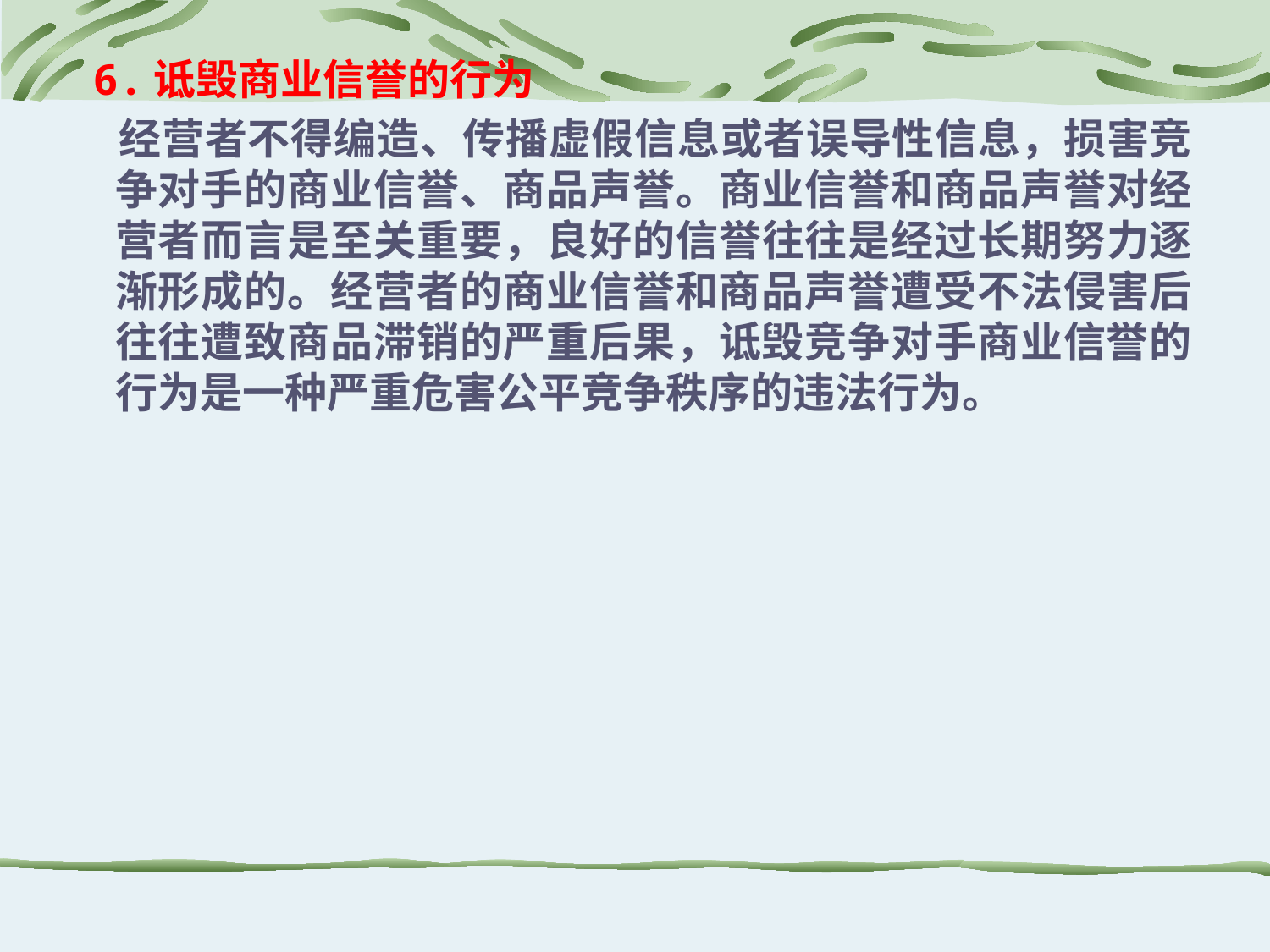

6.诋毁商业信誉的行为
    经营者不得编造、传播虚假信息或者误导性信息，损害竞争对手的商业信誉、商品声誉。商业信誉和商品声誉对经营者而言是至关重要，良好的信誉往往是经过长期努力逐渐形成的。经营者的商业信誉和商品声誉遭受不法侵害后往往遭致商品滞销的严重后果，诋毁竞争对手商业信誉的行为是一种严重危害公平竞争秩序的违法行为。
#